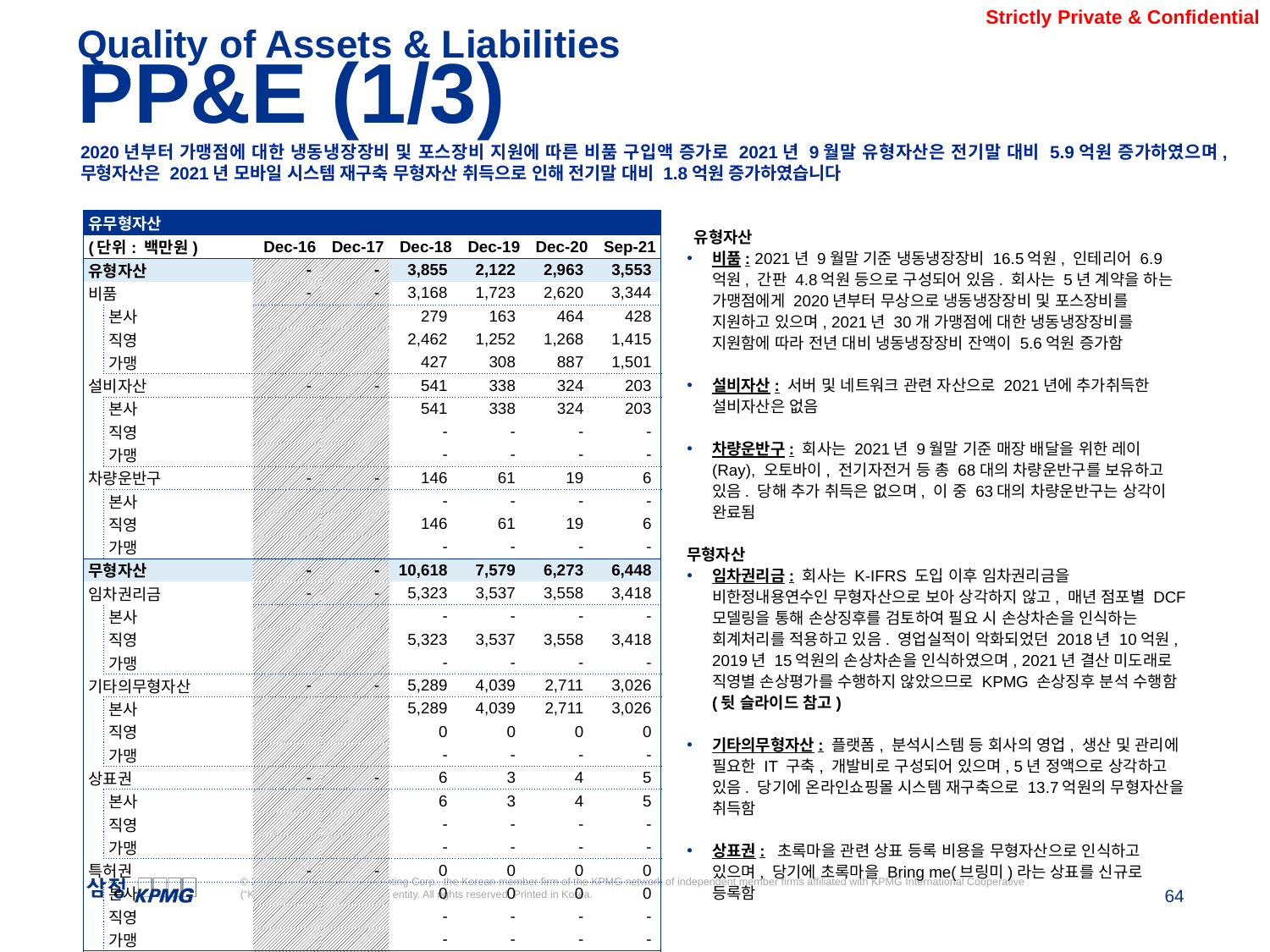

Quality of Assets & Liabilities
PP&E (1/3)
2020년부터 가맹점에 대한 냉동냉장장비 및 포스장비 지원에 따른 비품 구입액 증가로 2021년 9월말 유형자산은 전기말 대비 5.9억원 증가하였으며, 무형자산은 2021년 모바일 시스템 재구축 무형자산 취득으로 인해 전기말 대비 1.8억원 증가하였습니다
| 유무형자산 |  |  |  |  |  |  |  |
| --- | --- | --- | --- | --- | --- | --- | --- |
| (단위: 백만원) |  | Dec-16 | Dec-17 | Dec-18 | Dec-19 | Dec-20 | Sep-21 |
| 유형자산 |  | - | - | 3,855 | 2,122 | 2,963 | 3,553 |
| 비품 |  | - | - | 3,168 | 1,723 | 2,620 | 3,344 |
|  | 본사 |  |  | 279 | 163 | 464 | 428 |
|  | 직영 |  |  | 2,462 | 1,252 | 1,268 | 1,415 |
|  | 가맹 |  |  | 427 | 308 | 887 | 1,501 |
| 설비자산 |  | - | - | 541 | 338 | 324 | 203 |
|  | 본사 |  |  | 541 | 338 | 324 | 203 |
|  | 직영 |  |  | - | - | - | - |
|  | 가맹 |  |  | - | - | - | - |
| 차량운반구 |  | - | - | 146 | 61 | 19 | 6 |
|  | 본사 |  |  | - | - | - | - |
|  | 직영 |  |  | 146 | 61 | 19 | 6 |
|  | 가맹 |  |  | - | - | - | - |
| 무형자산 |  | - | - | 10,618 | 7,579 | 6,273 | 6,448 |
| 임차권리금 |  | - | - | 5,323 | 3,537 | 3,558 | 3,418 |
|  | 본사 |  |  | - | - | - | - |
|  | 직영 |  |  | 5,323 | 3,537 | 3,558 | 3,418 |
|  | 가맹 |  |  | - | - | - | - |
| 기타의무형자산 |  | - | - | 5,289 | 4,039 | 2,711 | 3,026 |
|  | 본사 |  |  | 5,289 | 4,039 | 2,711 | 3,026 |
|  | 직영 |  |  | 0 | 0 | 0 | 0 |
|  | 가맹 |  |  | - | - | - | - |
| 상표권 |  | - | - | 6 | 3 | 4 | 5 |
|  | 본사 |  |  | 6 | 3 | 4 | 5 |
|  | 직영 |  |  | - | - | - | - |
|  | 가맹 |  |  | - | - | - | - |
| 특허권 |  | - | - | 0 | 0 | 0 | 0 |
|  | 본사 |  |  | 0 | 0 | 0 | 0 |
|  | 직영 |  |  | - | - | - | - |
|  | 가맹 |  |  | - | - | - | - |
| 합계 |  | - | - | 14,473 | 9,701 | 9,236 | 10,001 |
 유형자산
비품: 2021년 9월말 기준 냉동냉장장비 16.5억원, 인테리어 6.9억원, 간판 4.8억원 등으로 구성되어 있음. 회사는 5년 계약을 하는 가맹점에게 2020년부터 무상으로 냉동냉장장비 및 포스장비를 지원하고 있으며, 2021년 30개 가맹점에 대한 냉동냉장장비를 지원함에 따라 전년 대비 냉동냉장장비 잔액이 5.6억원 증가함

설비자산: 서버 및 네트워크 관련 자산으로 2021년에 추가취득한 설비자산은 없음

차량운반구: 회사는 2021년 9월말 기준 매장 배달을 위한 레이(Ray), 오토바이, 전기자전거 등 총 68대의 차량운반구를 보유하고 있음. 당해 추가 취득은 없으며, 이 중 63대의 차량운반구는 상각이 완료됨

무형자산
임차권리금: 회사는 K-IFRS 도입 이후 임차권리금을 비한정내용연수인 무형자산으로 보아 상각하지 않고, 매년 점포별 DCF모델링을 통해 손상징후를 검토하여 필요 시 손상차손을 인식하는 회계처리를 적용하고 있음. 영업실적이 악화되었던 2018년 10억원, 2019년 15억원의 손상차손을 인식하였으며, 2021년 결산 미도래로 직영별 손상평가를 수행하지 않았으므로 KPMG 손상징후 분석 수행함 (뒷 슬라이드 참고)

기타의무형자산: 플랫폼, 분석시스템 등 회사의 영업, 생산 및 관리에 필요한 IT 구축, 개발비로 구성되어 있으며, 5년 정액으로 상각하고 있음. 당기에 온라인쇼핑몰 시스템 재구축으로 13.7억원의 무형자산을 취득함

상표권:  초록마을 관련 상표 등록 비용을 무형자산으로 인식하고 있으며, 당기에 초록마을 Bring me(브링미)라는 상표를 신규로 등록함